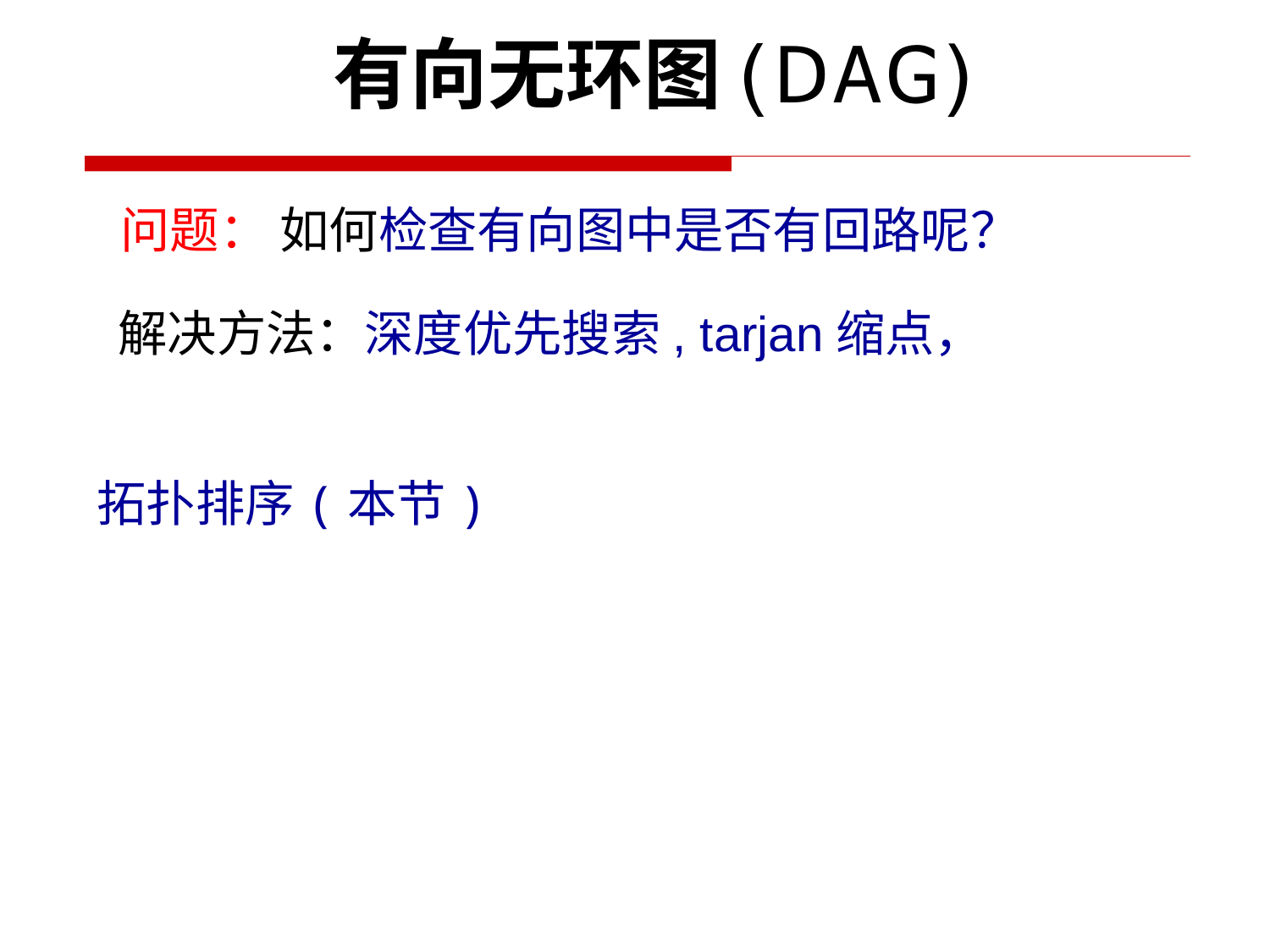

有向无环图(DAG)
 问题： 如何检查有向图中是否有回路呢？
 解决方法：深度优先搜索, tarjan缩点，

拓扑排序(本节)